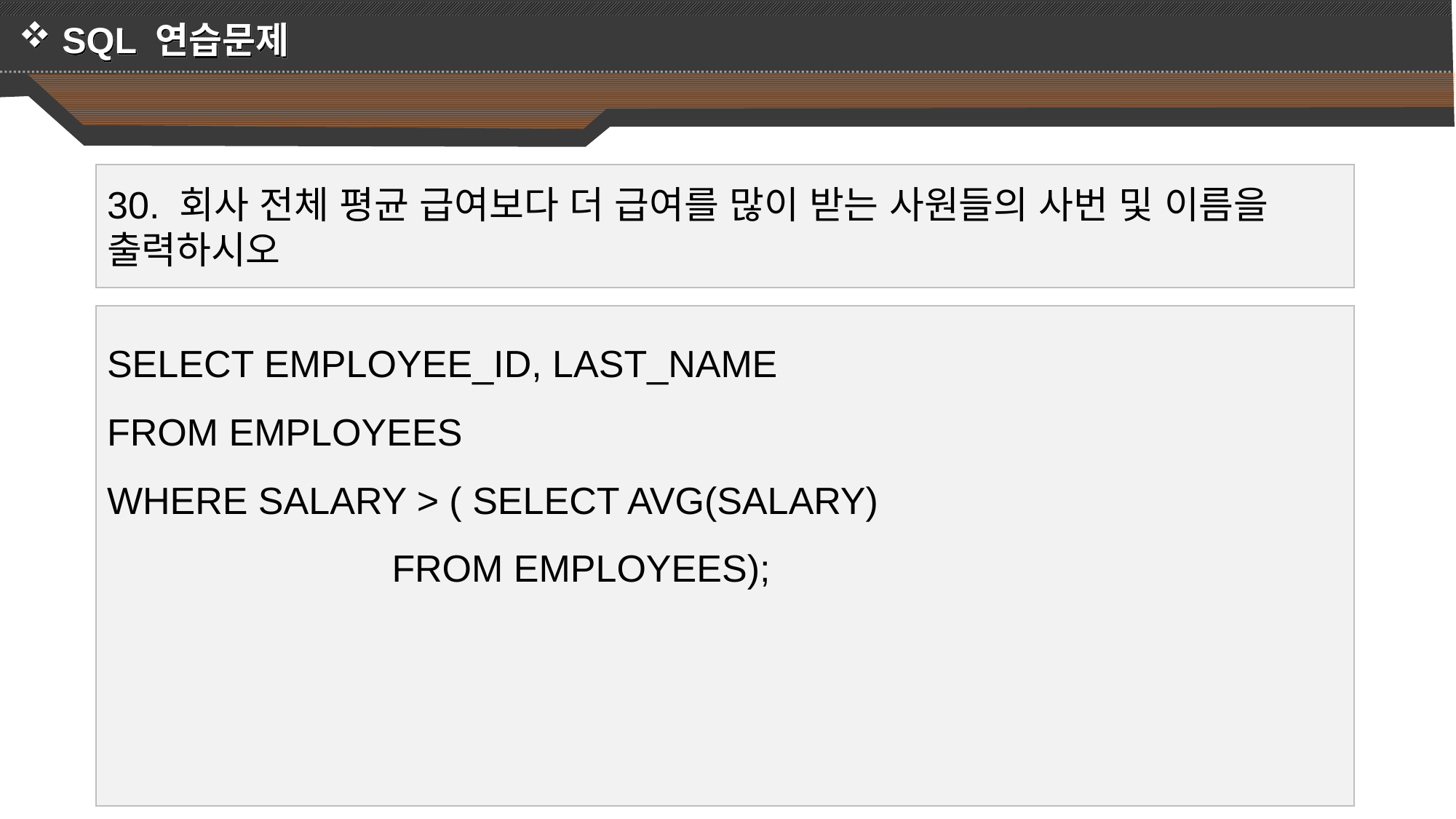

SQL 연습문제

30. 회사 전체 평균 급여보다 더 급여를 많이 받는 사원들의 사번 및 이름을 출력하시오
SELECT EMPLOYEE_ID, LAST_NAME
FROM EMPLOYEES
WHERE SALARY > ( SELECT AVG(SALARY)
                           FROM EMPLOYEES);